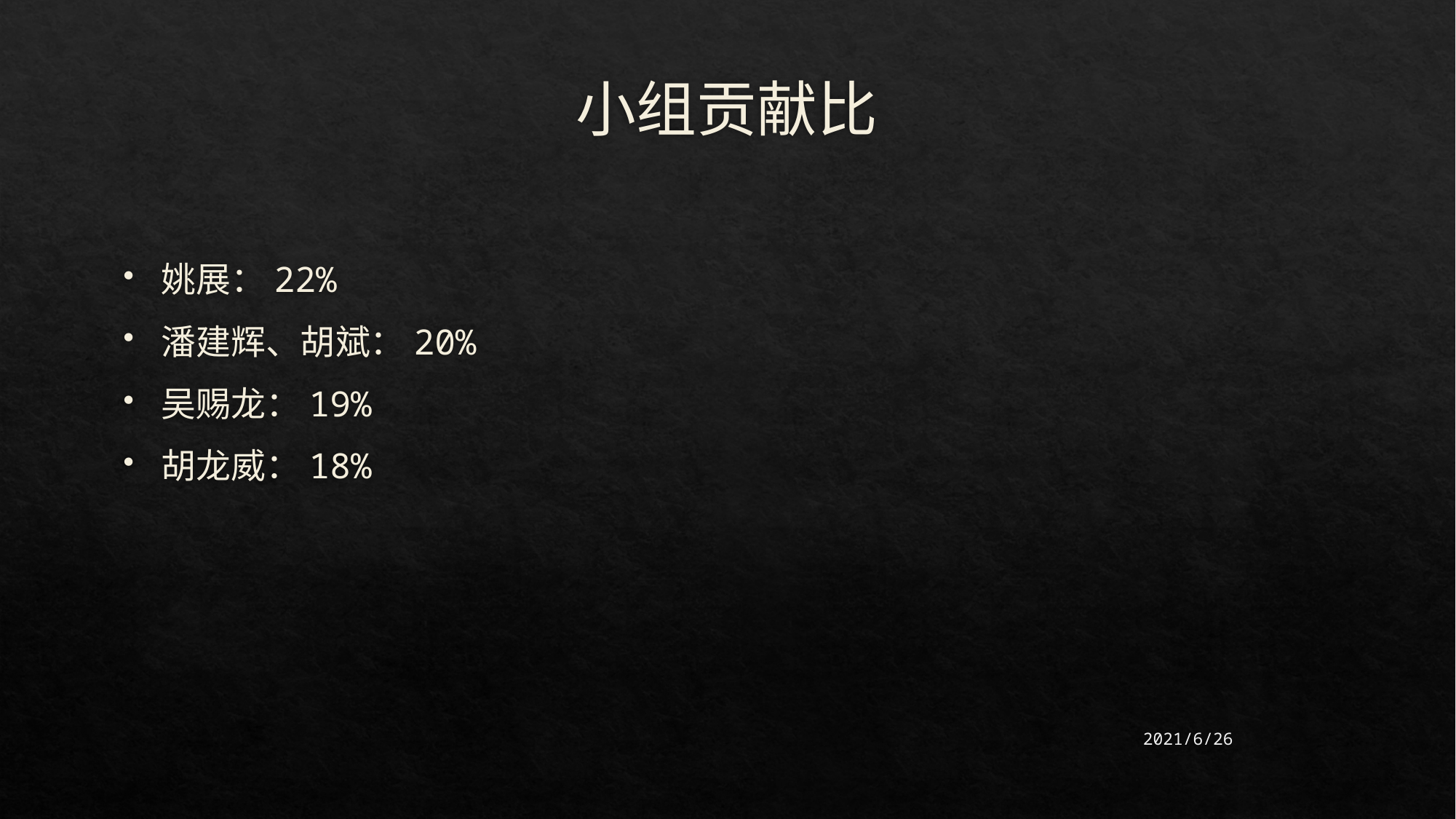

# 小组贡献比
姚展：22%
潘建辉、胡斌：20%
吴赐龙：19%
胡龙威：18%
2021/6/26